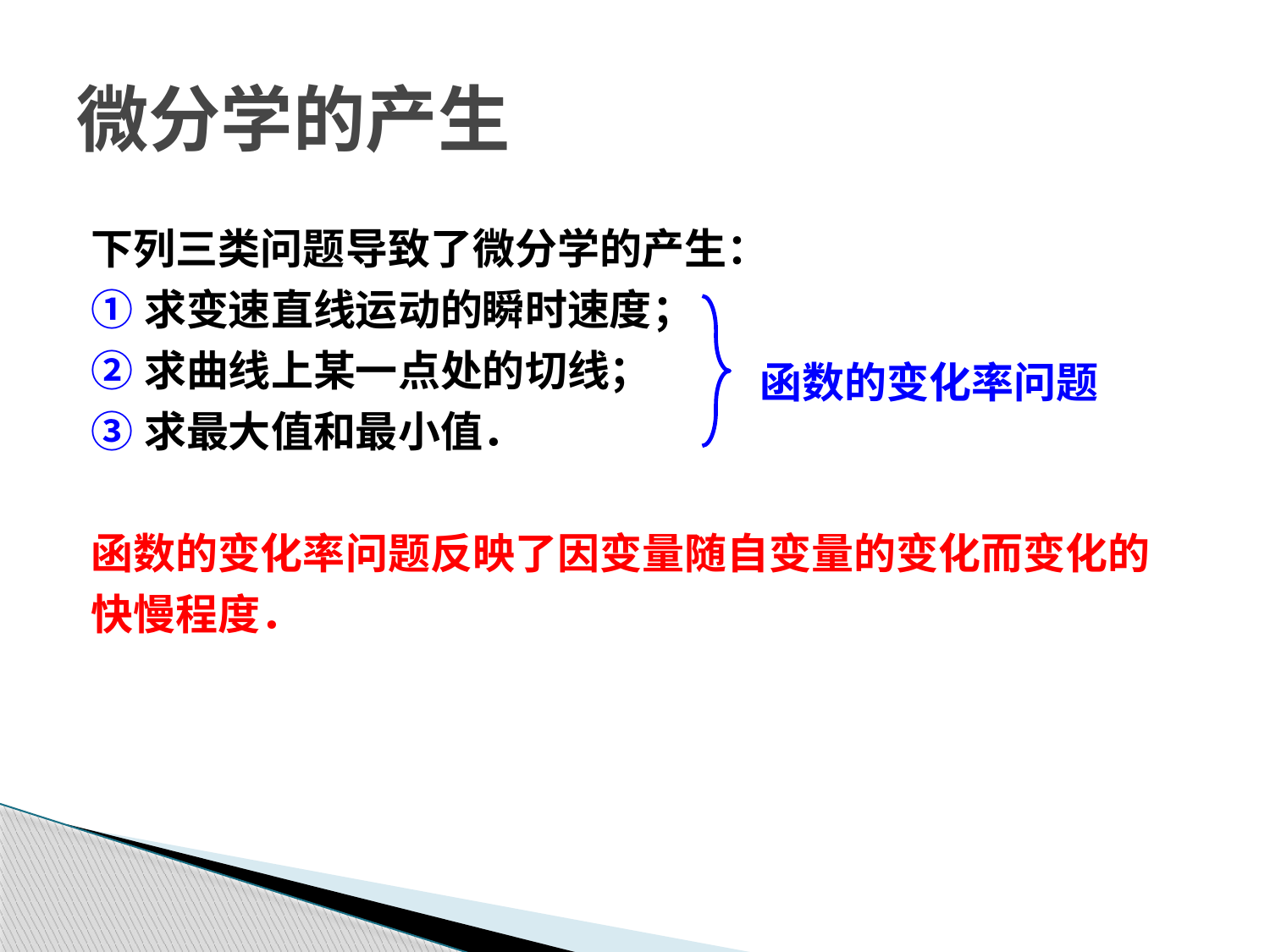

# 微分学的产生
下列三类问题导致了微分学的产生：
①求变速直线运动的瞬时速度；
②求曲线上某一点处的切线；
③求最大值和最小值．

函数的变化率问题反映了因变量随自变量的变化而变化的
快慢程度．

函数的变化率问题